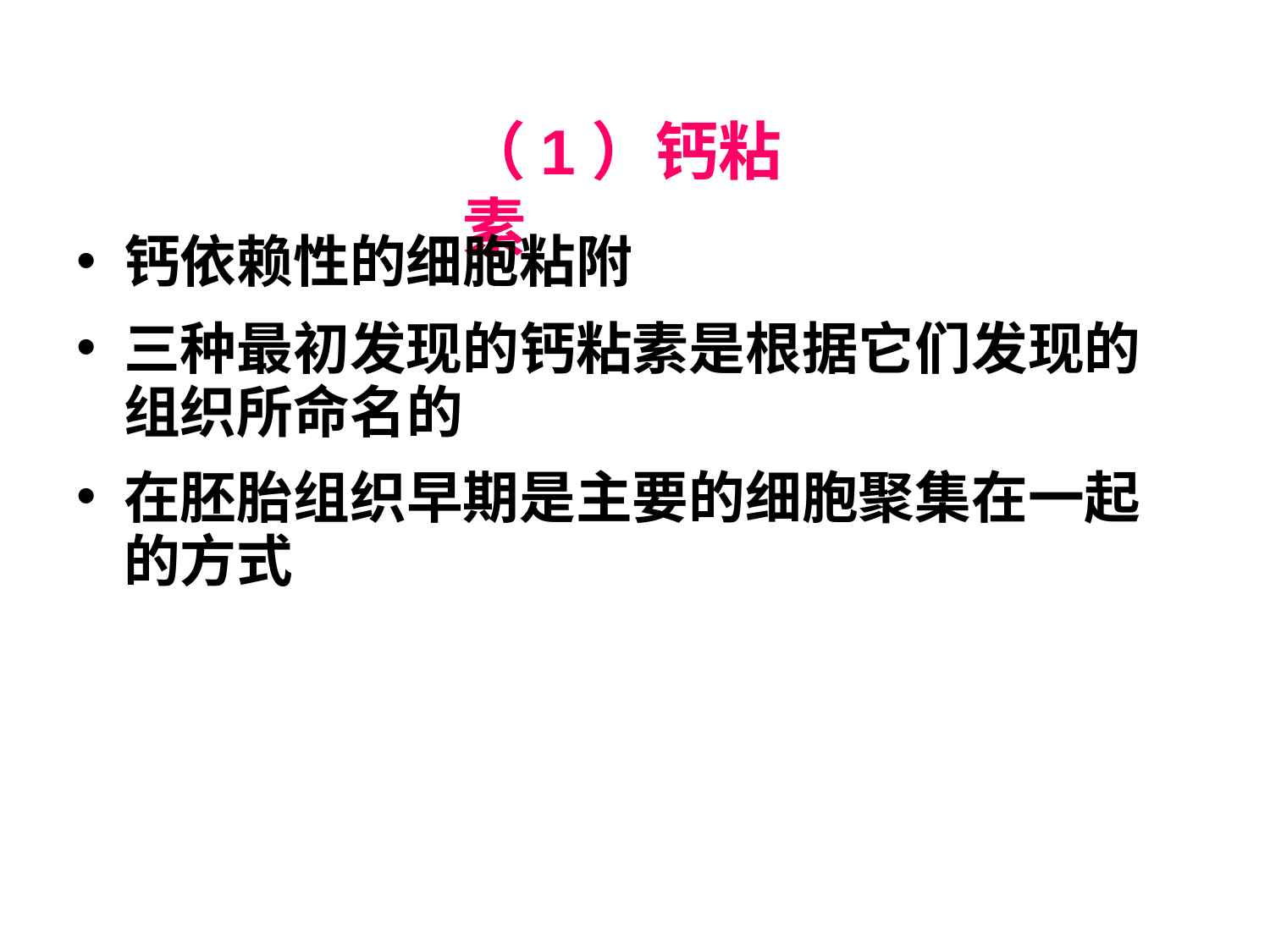

# （1）钙粘素
钙依赖性的细胞粘附
三种最初发现的钙粘素是根据它们发现的 组织所命名的
在胚胎组织早期是主要的细胞聚集在一起 的方式